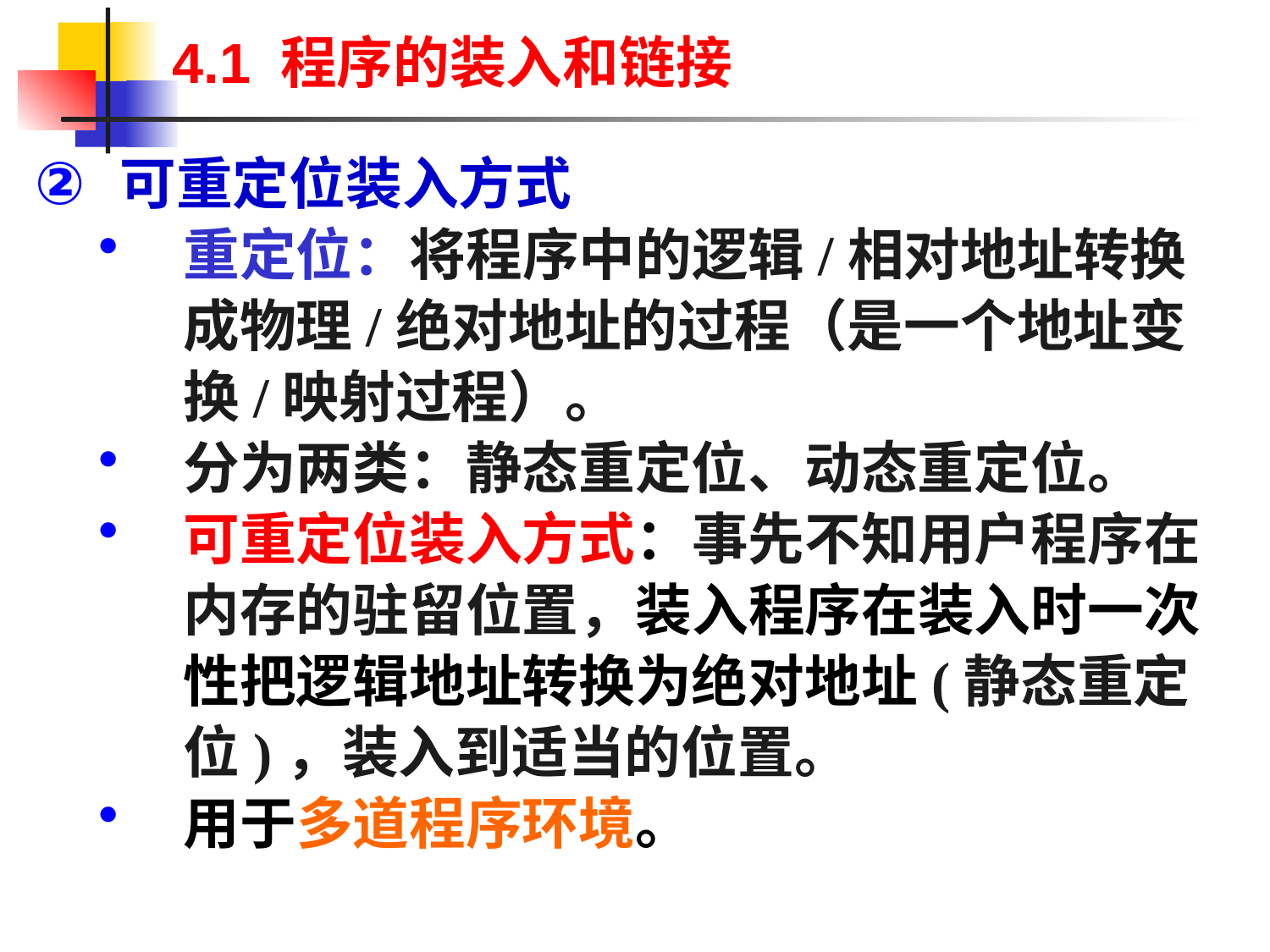

# 4.1 程序的装入和链接
可重定位装入方式
重定位：将程序中的逻辑/相对地址转换成物理/绝对地址的过程（是一个地址变换/映射过程）。
分为两类：静态重定位、动态重定位。
可重定位装入方式：事先不知用户程序在内存的驻留位置，装入程序在装入时一次性把逻辑地址转换为绝对地址(静态重定位)，装入到适当的位置。
用于多道程序环境。